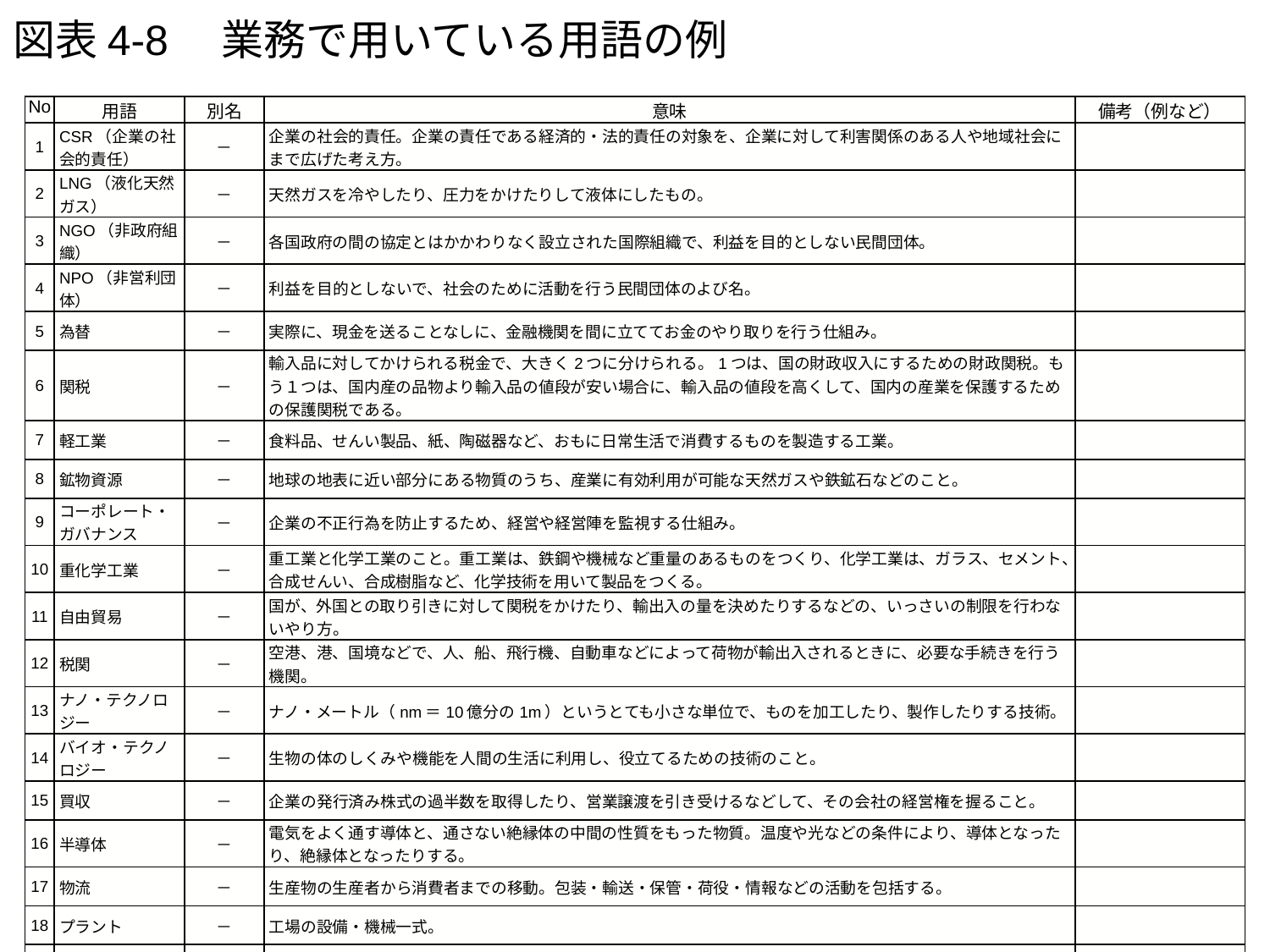

# 図表4-8　業務で用いている用語の例
| No | 用語 | 別名 | 意味 | 備考（例など） |
| --- | --- | --- | --- | --- |
| 1 | CSR（企業の社会的責任） | － | 企業の社会的責任。企業の責任である経済的・法的責任の対象を、企業に対して利害関係のある人や地域社会にまで広げた考え方。 |  |
| 2 | LNG（液化天然ガス） | － | 天然ガスを冷やしたり、圧力をかけたりして液体にしたもの。 |  |
| 3 | NGO（非政府組織） | － | 各国政府の間の協定とはかかわりなく設立された国際組織で、利益を目的としない民間団体。 |  |
| 4 | NPO（非営利団体） | － | 利益を目的としないで、社会のために活動を行う民間団体のよび名。 |  |
| 5 | 為替 | － | 実際に、現金を送ることなしに、金融機関を間に立ててお金のやり取りを行う仕組み。 |  |
| 6 | 関税 | － | 輸入品に対してかけられる税金で、大きく2つに分けられる。1つは、国の財政収入にするための財政関税。もう１つは、国内産の品物より輸入品の値段が安い場合に、輸入品の値段を高くして、国内の産業を保護するための保護関税である。 |  |
| 7 | 軽工業 | － | 食料品、せんい製品、紙、陶磁器など、おもに日常生活で消費するものを製造する工業。 |  |
| 8 | 鉱物資源 | － | 地球の地表に近い部分にある物質のうち、産業に有効利用が可能な天然ガスや鉄鉱石などのこと。 |  |
| 9 | コーポレート・ガバナンス | － | 企業の不正行為を防止するため、経営や経営陣を監視する仕組み。 |  |
| 10 | 重化学工業 | － | 重工業と化学工業のこと。重工業は、鉄鋼や機械など重量のあるものをつくり、化学工業は、ガラス、セメント、合成せんい、合成樹脂など、化学技術を用いて製品をつくる。 |  |
| 11 | 自由貿易 | － | 国が、外国との取り引きに対して関税をかけたり、輸出入の量を決めたりするなどの、いっさいの制限を行わないやり方。 |  |
| 12 | 税関 | － | 空港、港、国境などで、人、船、飛行機、自動車などによって荷物が輸出入されるときに、必要な手続きを行う機関。 |  |
| 13 | ナノ・テクノロジー | － | ナノ・メートル（nm＝10億分の1m）というとても小さな単位で、ものを加工したり、製作したりする技術。 |  |
| 14 | バイオ・テクノロジー | － | 生物の体のしくみや機能を人間の生活に利用し、役立てるための技術のこと。 |  |
| 15 | 買収 | － | 企業の発行済み株式の過半数を取得したり、営業譲渡を引き受けるなどして、その会社の経営権を握ること。 |  |
| 16 | 半導体 | － | 電気をよく通す導体と、通さない絶縁体の中間の性質をもった物質。温度や光などの条件により、導体となったり、絶縁体となったりする。 |  |
| 17 | 物流 | － | 生産物の生産者から消費者までの移動。包装・輸送・保管・荷役・情報などの活動を包括する。 |  |
| 18 | プラント | － | 工場の設備・機械一式。 |  |
| 19 | ベンチャー企業 | － | 新しい独自の技術をもち、その技術を強みとしている新しいタイプの企業。 |  |